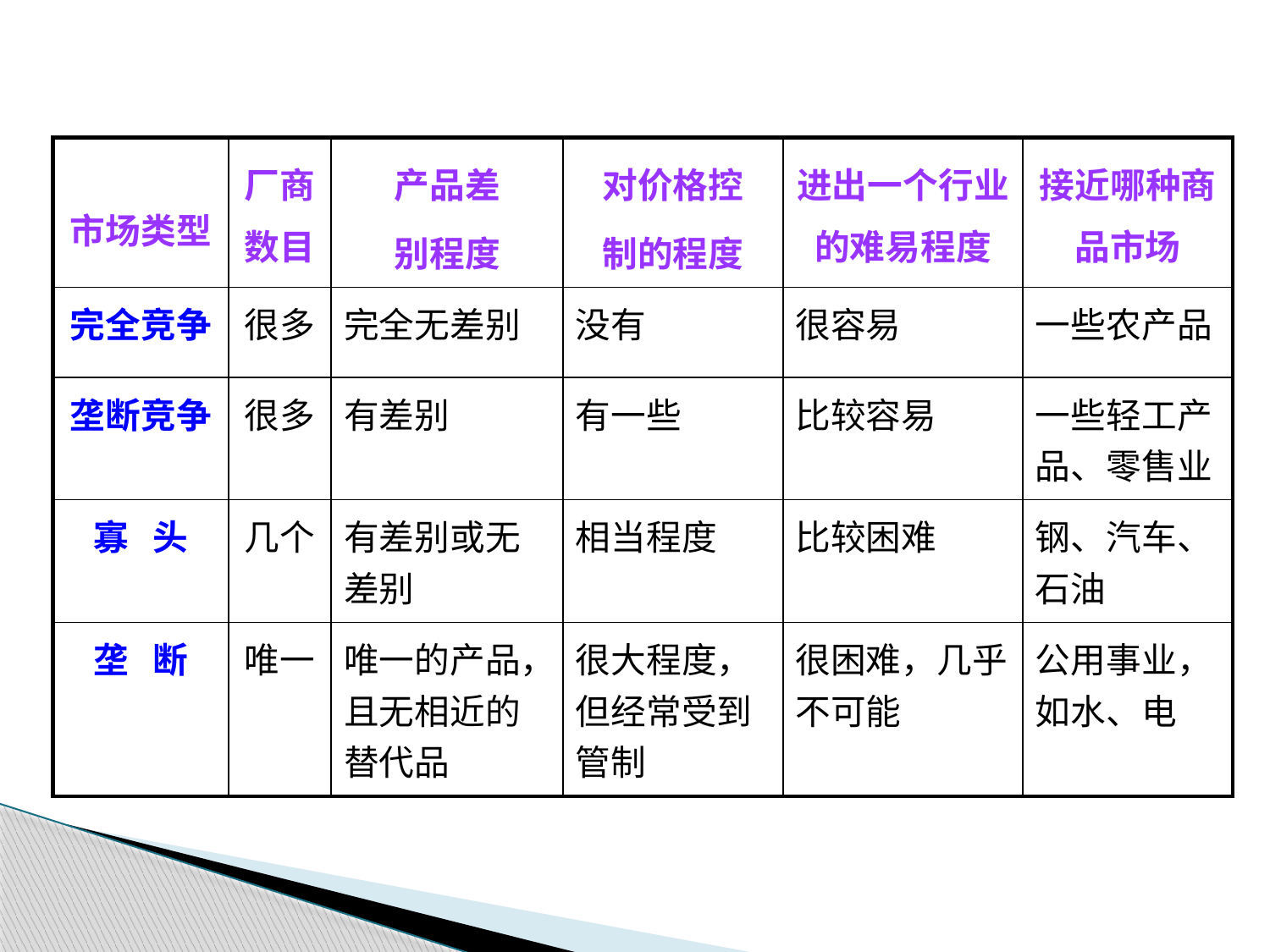

| 市场类型 | 厂商数目 | 产品差 别程度 | 对价格控 制的程度 | 进出一个行业的难易程度 | 接近哪种商品市场 |
| --- | --- | --- | --- | --- | --- |
| 完全竞争 | 很多 | 完全无差别 | 没有 | 很容易 | 一些农产品 |
| 垄断竞争 | 很多 | 有差别 | 有一些 | 比较容易 | 一些轻工产品、零售业 |
| 寡 头 | 几个 | 有差别或无差别 | 相当程度 | 比较困难 | 钢、汽车、石油 |
| 垄 断 | 唯一 | 唯一的产品，且无相近的替代品 | 很大程度，但经常受到管制 | 很困难，几乎不可能 | 公用事业，如水、电 |